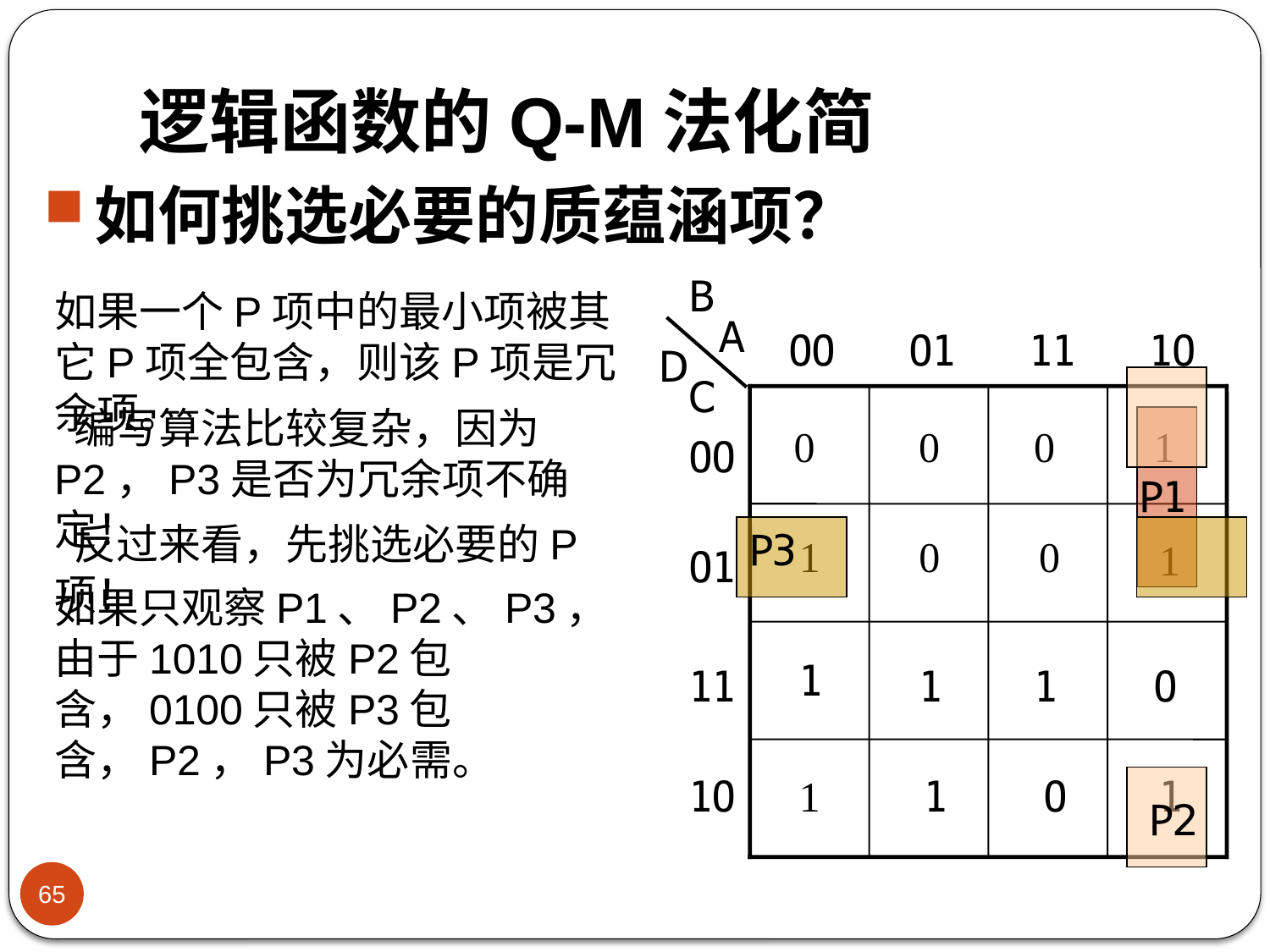

# 逻辑函数的Q-M法化简
如何挑选必要的质蕴涵项？
B
A
D
C

00
01
11
10
00
01
11
10

P2

P1
0
0
1
0
0
0
1
1
1
1
1
0
1
0
1
1

P3
如果一个P项中的最小项被其它P项全包含，则该P项是冗余项。
 编写算法比较复杂，因为P2，P3是否为冗余项不确定！
 反过来看，先挑选必要的P项！
如果只观察P1、P2、P3，由于1010只被P2包含，0100只被P3包含，P2，P3为必需。
65